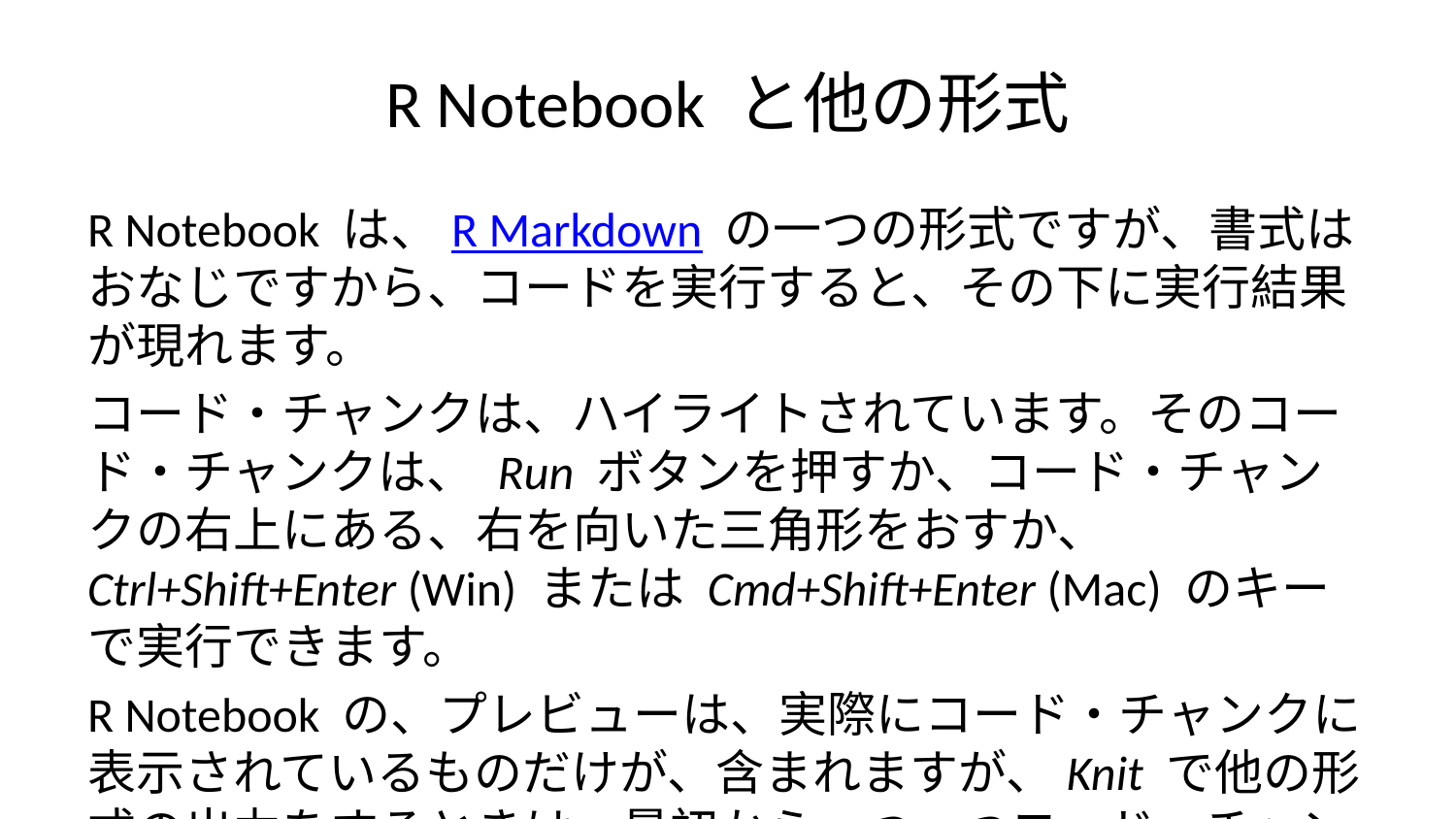

# R Notebook と他の形式
R Notebook は、R Markdown の一つの形式ですが、書式はおなじですから、コードを実行すると、その下に実行結果が現れます。
コード・チャンクは、ハイライトされています。そのコード・チャンクは、 Run ボタンを押すか、コード・チャンクの右上にある、右を向いた三角形をおすか、 Ctrl+Shift+Enter (Win) または Cmd+Shift+Enter (Mac) のキーで実行できます。
R Notebook の、プレビューは、実際にコード・チャンクに表示されているものだけが、含まれますが、Knit で他の形式の出力をするときは、最初から一つ一つコード・チャンクを実行して、その結果が出力されますから、エラーがあると、出力されず、途中で停止します。